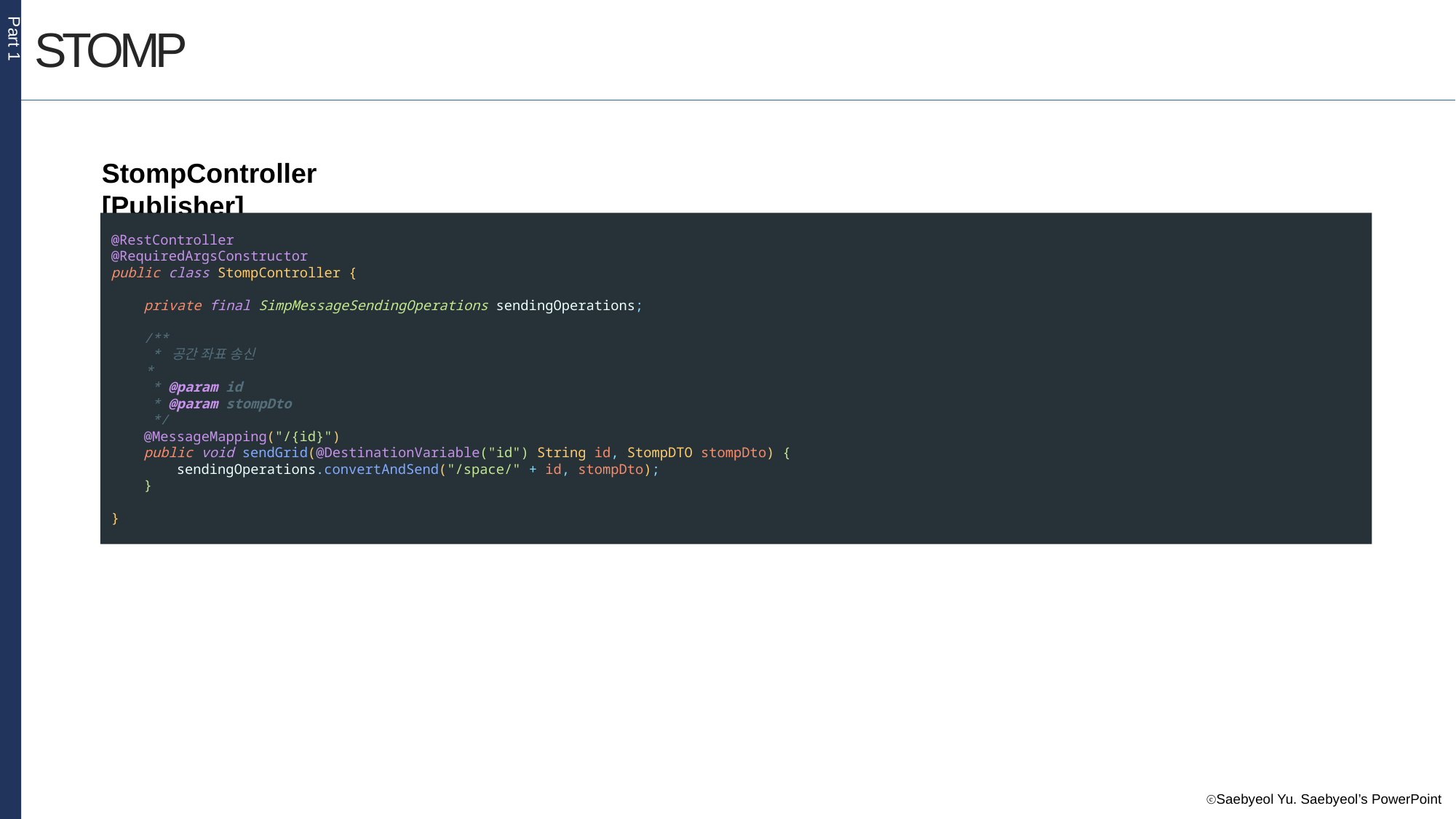

Part 1
STOMP
StompController [Publisher]
@RestController
@RequiredArgsConstructor
public class StompController {
    private final SimpMessageSendingOperations sendingOperations;
    /**
     * 공간 좌표 송신
        *
     * @param id
     * @param stompDto
     */
    @MessageMapping("/{id}")
    public void sendGrid(@DestinationVariable("id") String id, StompDTO stompDto) {
        sendingOperations.convertAndSend("/space/" + id, stompDto);
    }
}